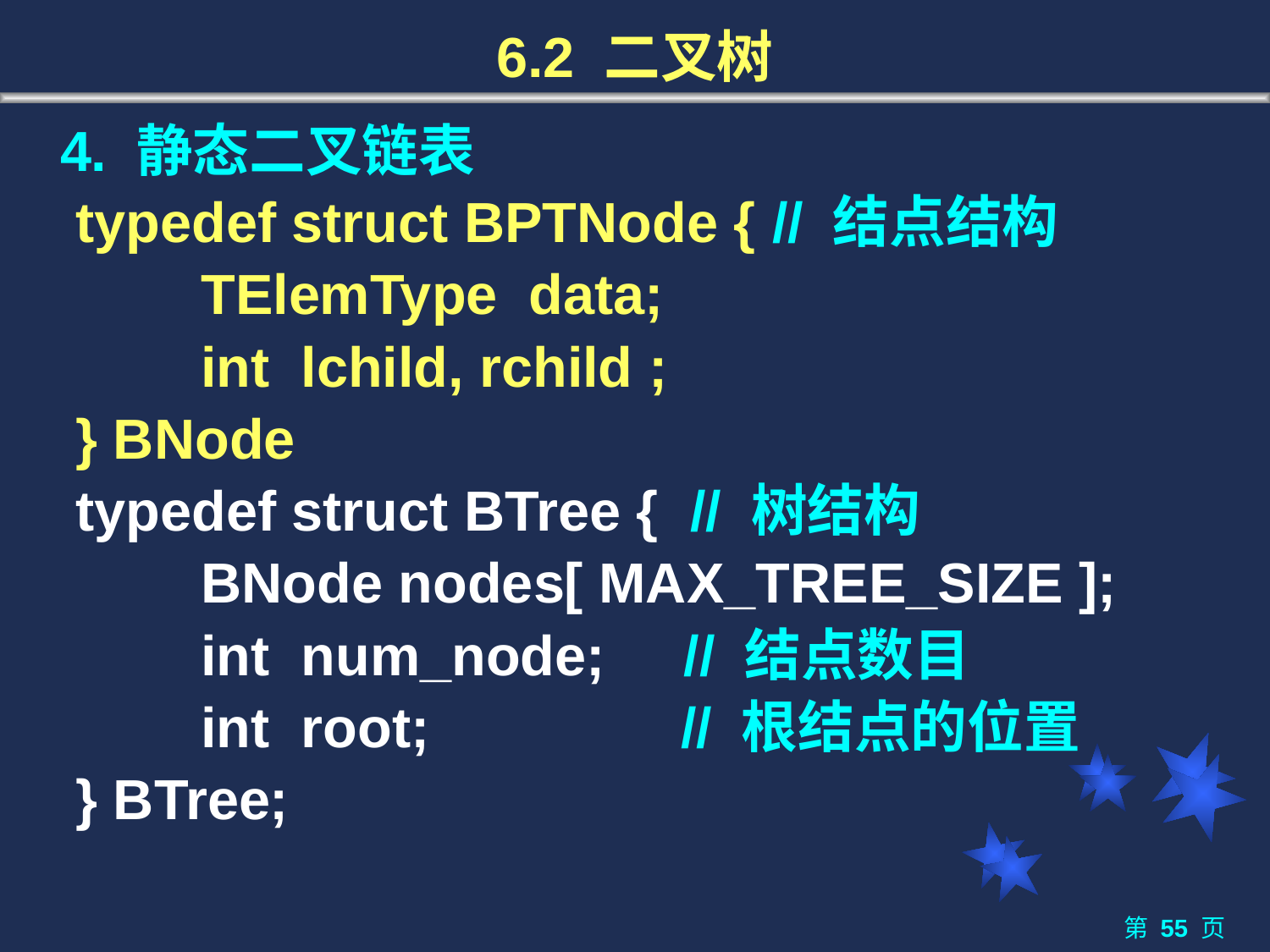

# 6.2 二叉树
4. 静态二叉链表
 typedef struct BPTNode { // 结点结构
         TElemType  data;
         int  lchild, rchild ;
 } BNode
 typedef struct BTree {  // 树结构
         BNode nodes[ MAX_TREE_SIZE ];
         int  num_node;     // 结点数目
         int  root;                // 根结点的位置
 } BTree;
第 55 页